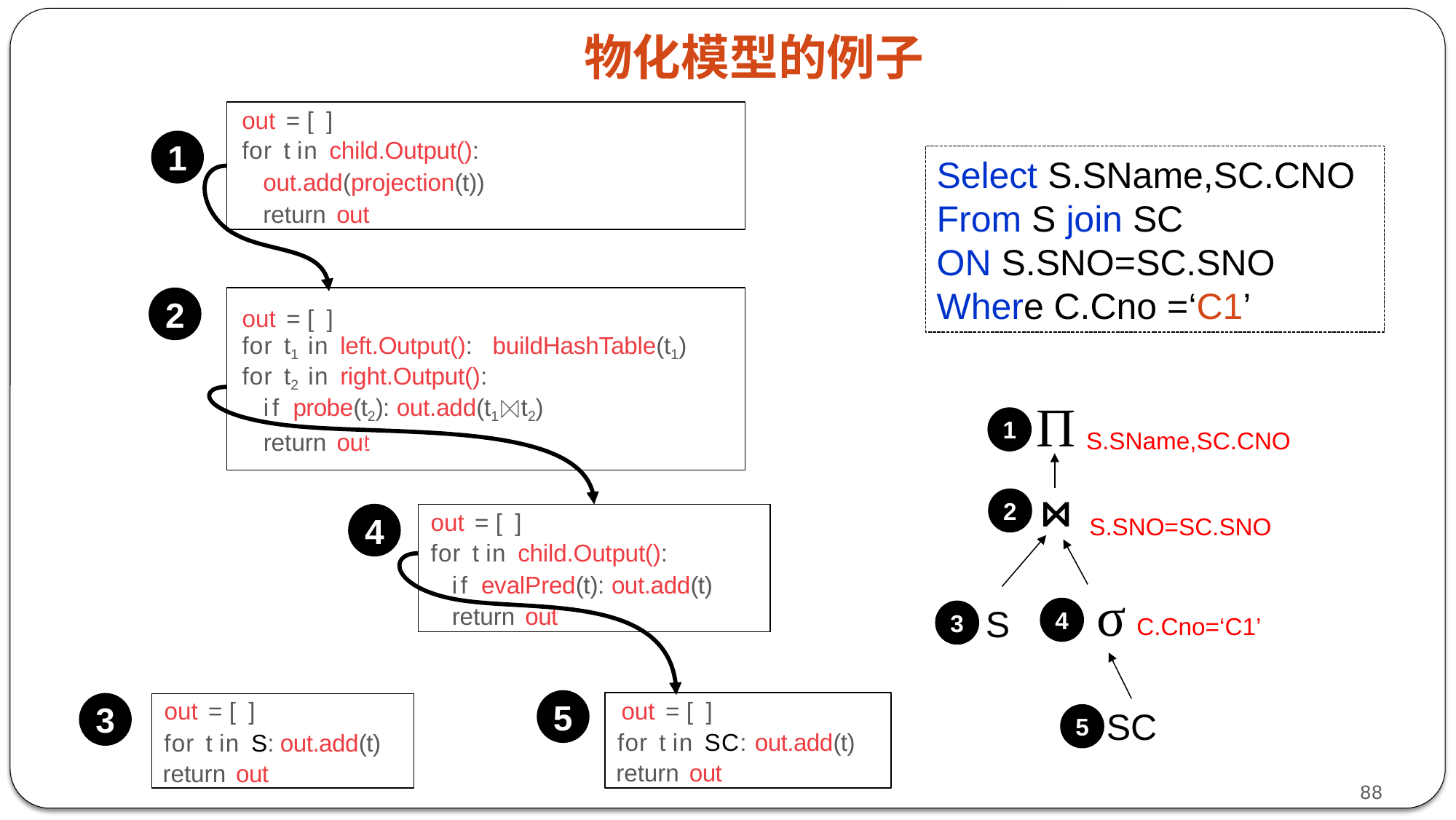

物化模型的例子
out = [ ]
for t in child.Output():
out.add(projection(t))
return out
1
Select S.SName,SC.CNO
From S join SC
ON S.SNO=SC.SNO
Where C.Cno =‘C1’

out = [ ]
for t1 in left.Output():   buildHashTable(t1)
for t2 in right.Output():
if probe(t2): out.add(t1⨝t2)
return out
2

Π
1
S.SName,SC.CNO

⋈

2
out = [ ]
for t in child.Output():
if evalPred(t): out.add(t)
return out
4
S.SNO=SC.SNO

σ

S

4
3
C.Cno=‘C1’

5
out = [ ]
for t in SC: out.add(t)
return out
3
out = [ ]
for t in S: out.add(t)
return out

SC
5
88